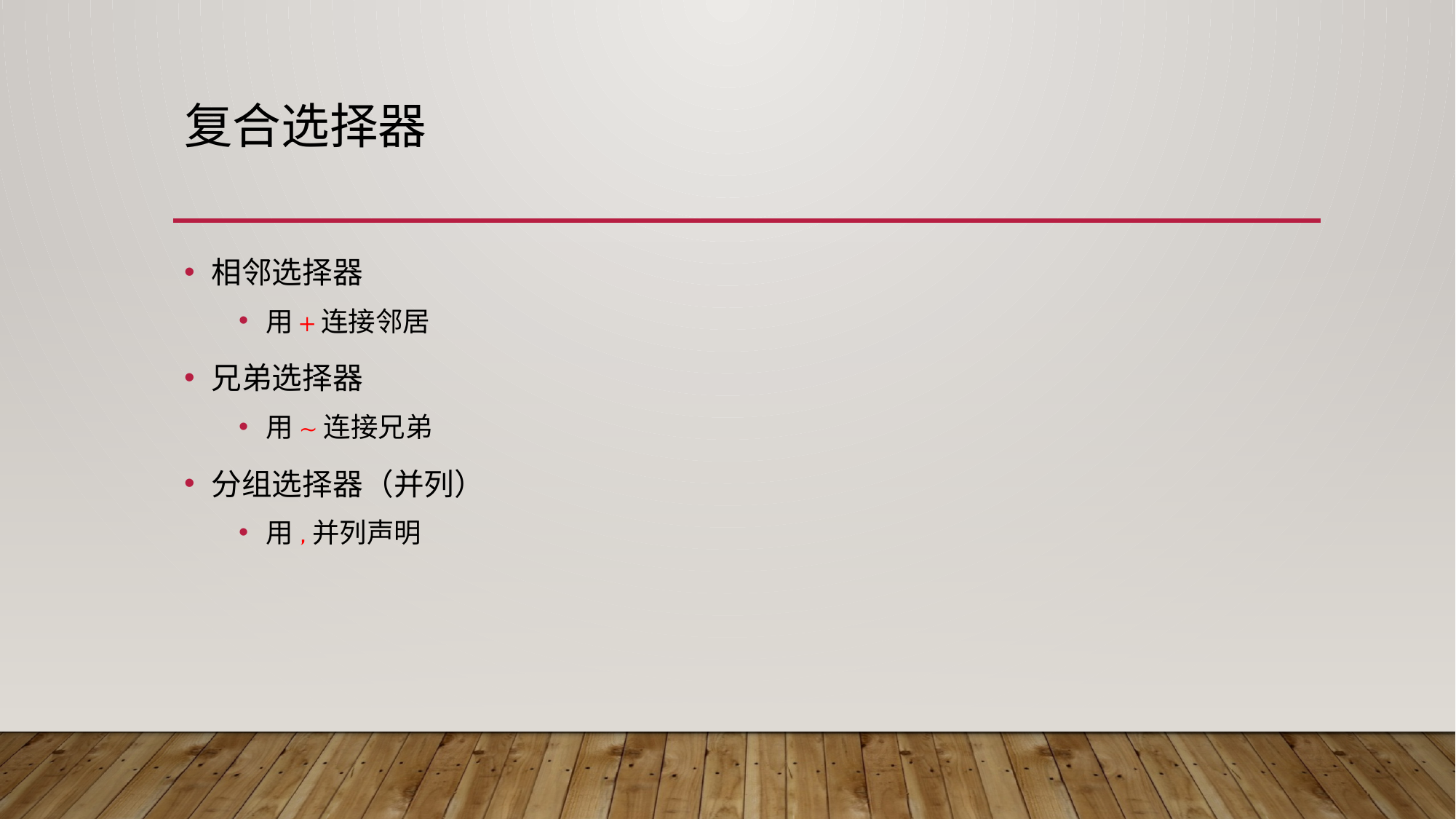

# 复合选择器
相邻选择器
用+连接邻居
兄弟选择器
用~连接兄弟
分组选择器（并列）
用,并列声明